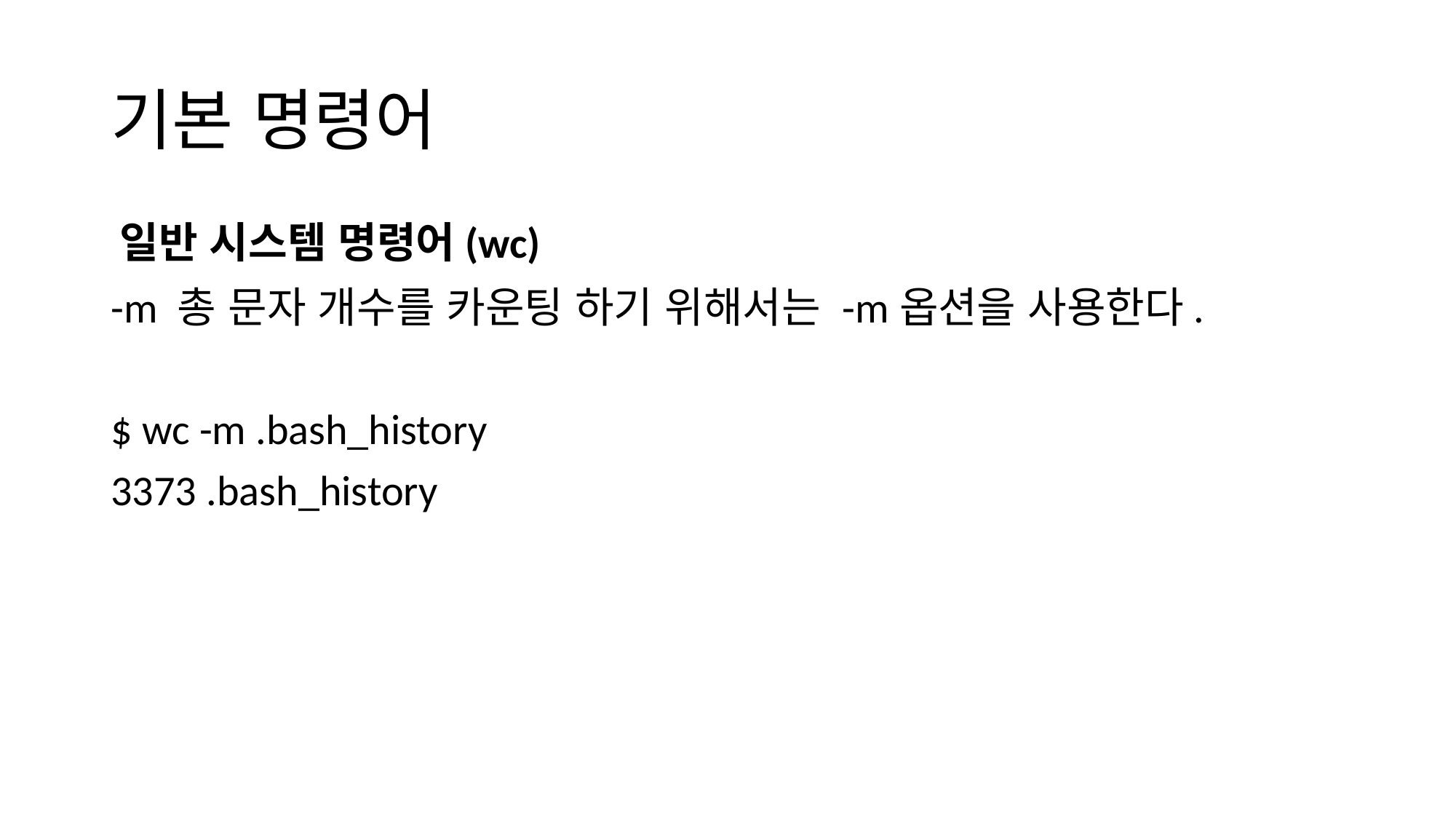

# 기본 명령어
일반 시스템 명령어(wc)
-m 총 문자 개수를 카운팅 하기 위해서는 -m옵션을 사용한다.

$ wc -m .bash_history
3373 .bash_history